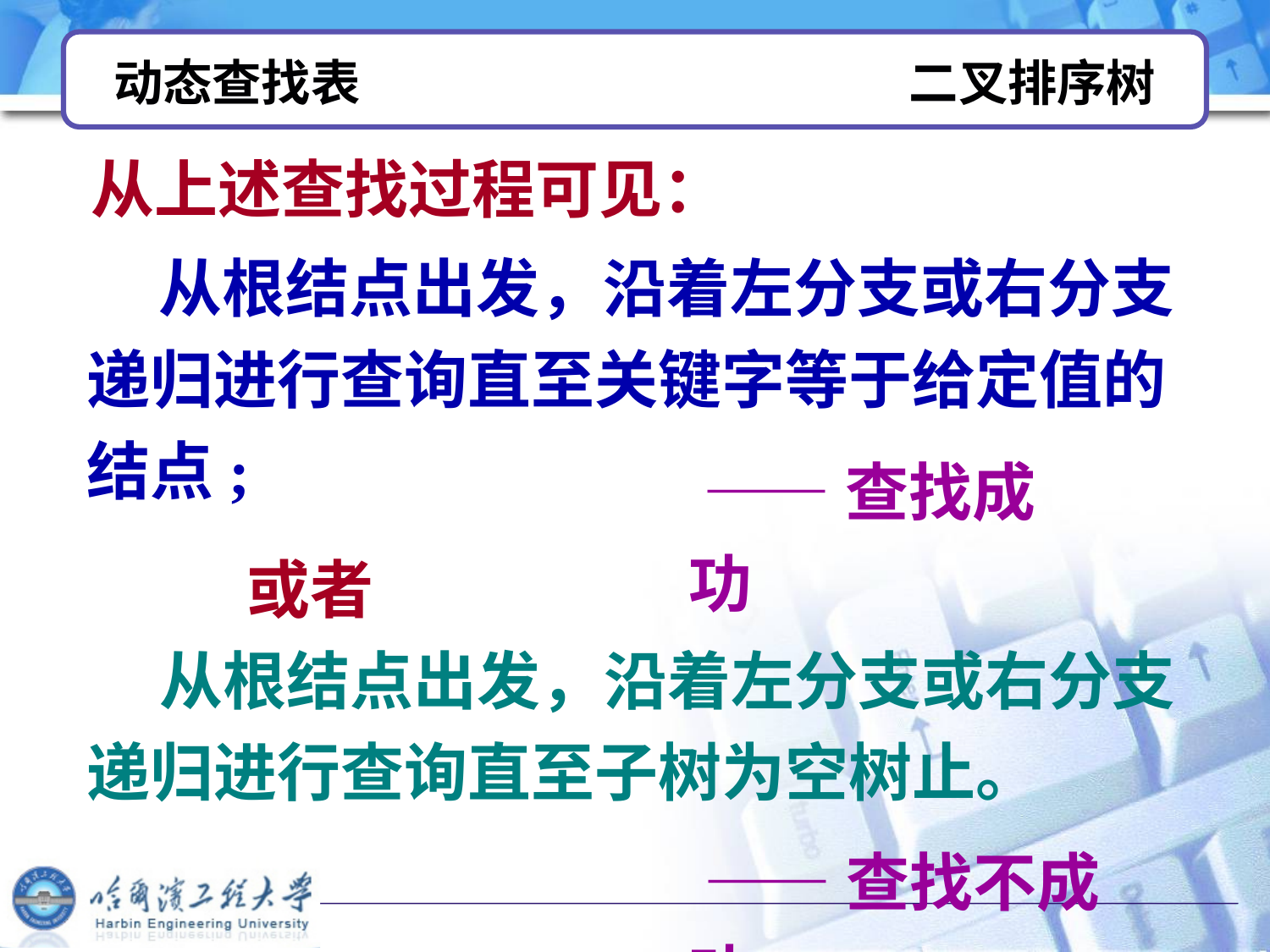

# 动态查找表                                                 二叉排序树
从上述查找过程可见：
    从根结点出发，沿着左分支或右分支递归进行查询直至关键字等于给定值的结点;
 ——查找成功
或者
    从根结点出发，沿着左分支或右分支递归进行查询直至子树为空树止。
 ——查找不成功